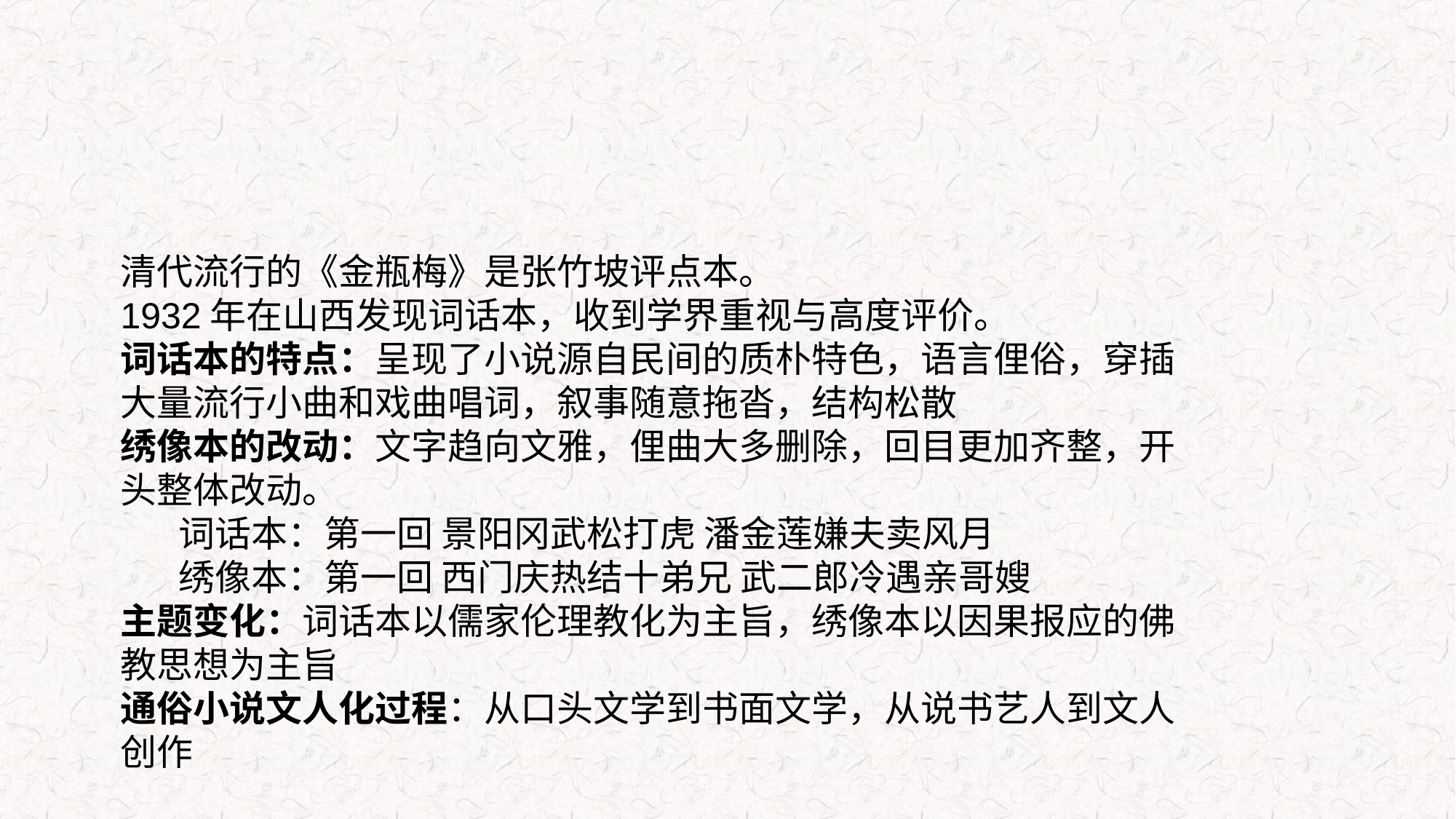

清代流行的《金瓶梅》是张竹坡评点本。
1932年在山西发现词话本，收到学界重视与高度评价。
词话本的特点：呈现了小说源自民间的质朴特色，语言俚俗，穿插大量流行小曲和戏曲唱词，叙事随意拖沓，结构松散
绣像本的改动：文字趋向文雅，俚曲大多删除，回目更加齐整，开头整体改动。
      词话本：第一回 景阳冈武松打虎 潘金莲嫌夫卖风月
      绣像本：第一回 西门庆热结十弟兄 武二郎冷遇亲哥嫂
主题变化：词话本以儒家伦理教化为主旨，绣像本以因果报应的佛教思想为主旨
通俗小说文人化过程：从口头文学到书面文学，从说书艺人到文人创作